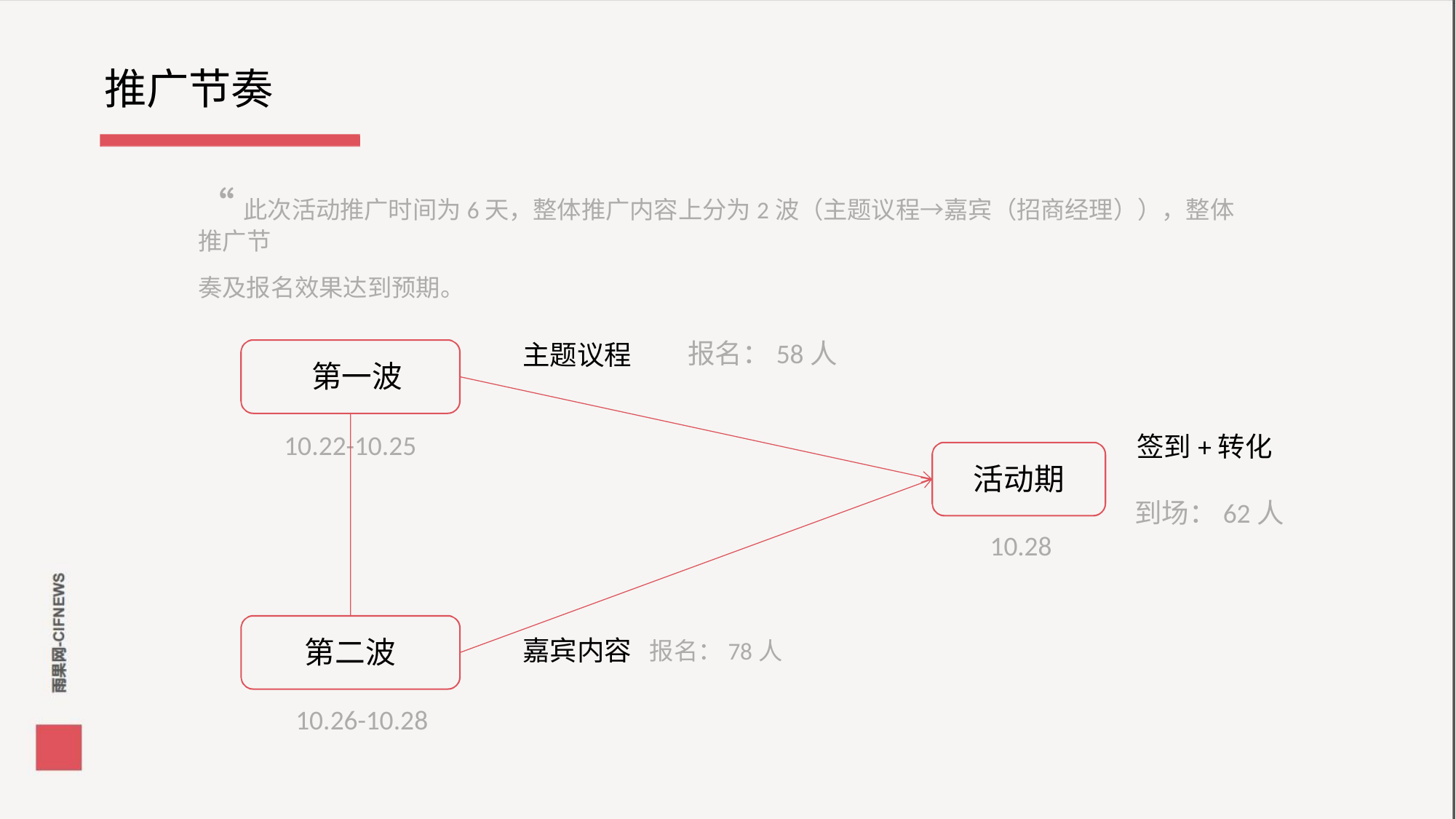

# 推广节奏

“此次活动推广时间为6天，整体推广内容上分为2波（主题议程→嘉宾（招商经理）），整体推广节
奏及报名效果达到预期。
主题议程

报名：58人

第一波
10.22-10.25
签到+转化

活动期

到场：62人

10.28
第二波
嘉宾内容
报名：78人
10.26-10.28